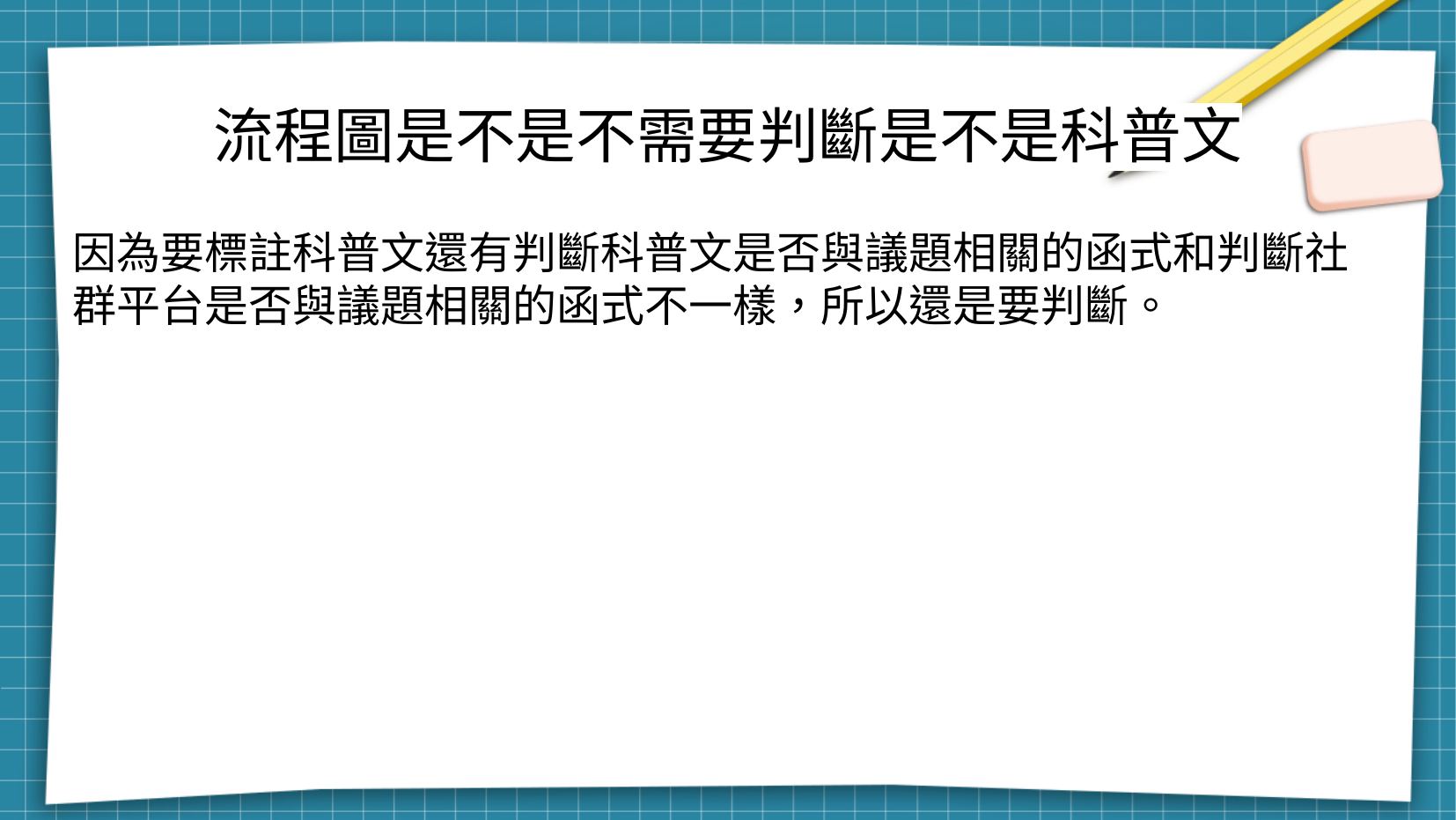

流程圖是不是不需要判斷是不是科普文
因為要標註科普文還有判斷科普文是否與議題相關的函式和判斷社群平台是否與議題相關的函式不一樣，所以還是要判斷。